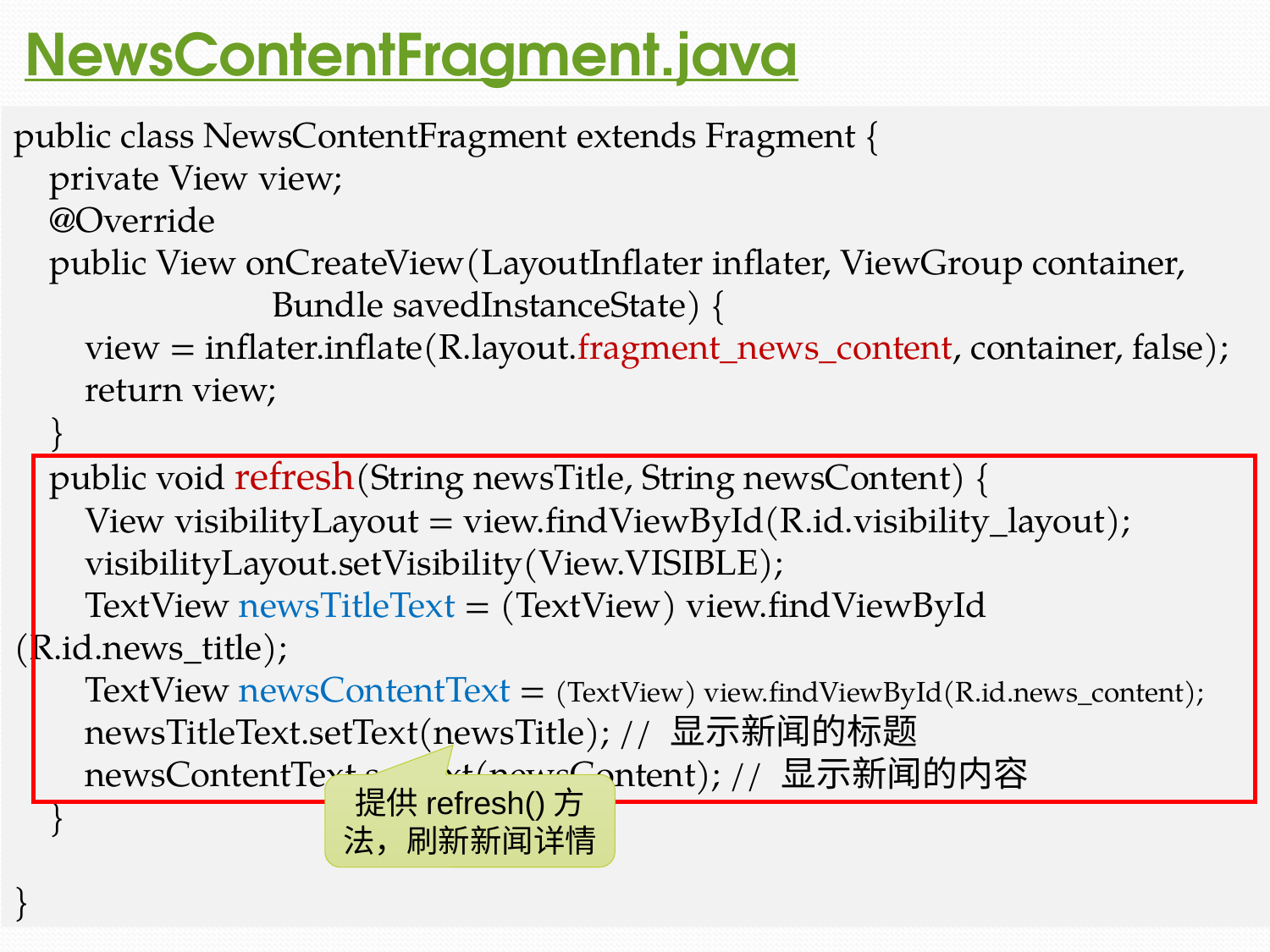

# NewsContentFragment.java
public class NewsContentFragment extends Fragment {
    private View view;
    @Override
    public View onCreateView(LayoutInflater inflater, ViewGroup container,
                             Bundle savedInstanceState) {
        view = inflater.inflate(R.layout.fragment_news_content, container, false);
        return view;
    }
    public void refresh(String newsTitle, String newsContent) {
        View visibilityLayout = view.findViewById(R.id.visibility_layout);
        visibilityLayout.setVisibility(View.VISIBLE);
        TextView newsTitleText = (TextView) view.findViewById (R.id.news_title);
        TextView newsContentText = (TextView) view.findViewById(R.id.news_content);
        newsTitleText.setText(newsTitle); // 显示新闻的标题
        newsContentText.setText(newsContent); // 显示新闻的内容
    }

}

提供refresh()方法，刷新新闻详情